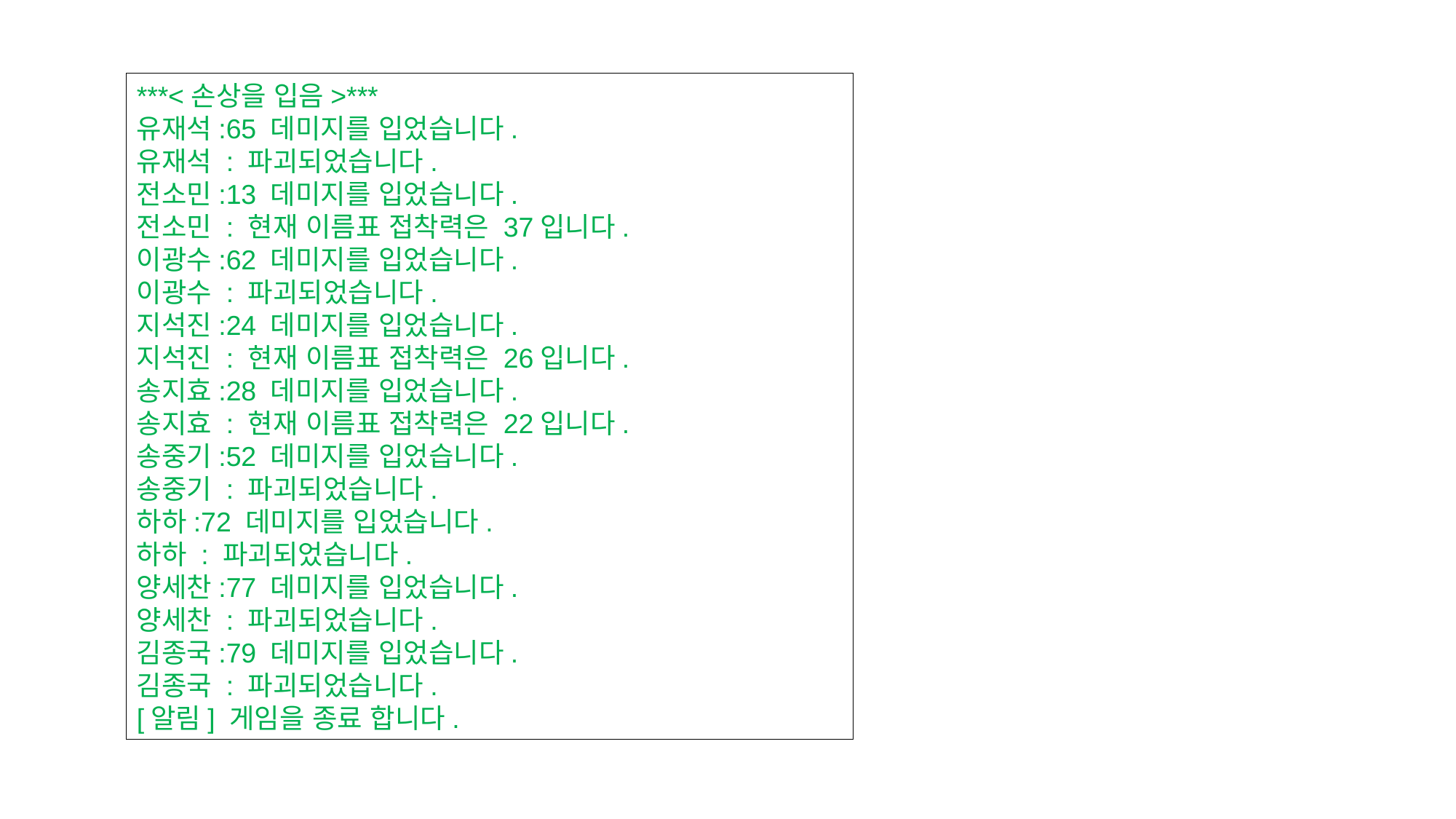

***<손상을 입음>***
유재석:65 데미지를 입었습니다.
유재석 : 파괴되었습니다.
전소민:13 데미지를 입었습니다.
전소민 : 현재 이름표 접착력은 37입니다.
이광수:62 데미지를 입었습니다.
이광수 : 파괴되었습니다.
지석진:24 데미지를 입었습니다.
지석진 : 현재 이름표 접착력은 26입니다.
송지효:28 데미지를 입었습니다.
송지효 : 현재 이름표 접착력은 22입니다.
송중기:52 데미지를 입었습니다.
송중기 : 파괴되었습니다.
하하:72 데미지를 입었습니다.
하하 : 파괴되었습니다.
양세찬:77 데미지를 입었습니다.
양세찬 : 파괴되었습니다.
김종국:79 데미지를 입었습니다.
김종국 : 파괴되었습니다.
[알림] 게임을 종료 합니다.